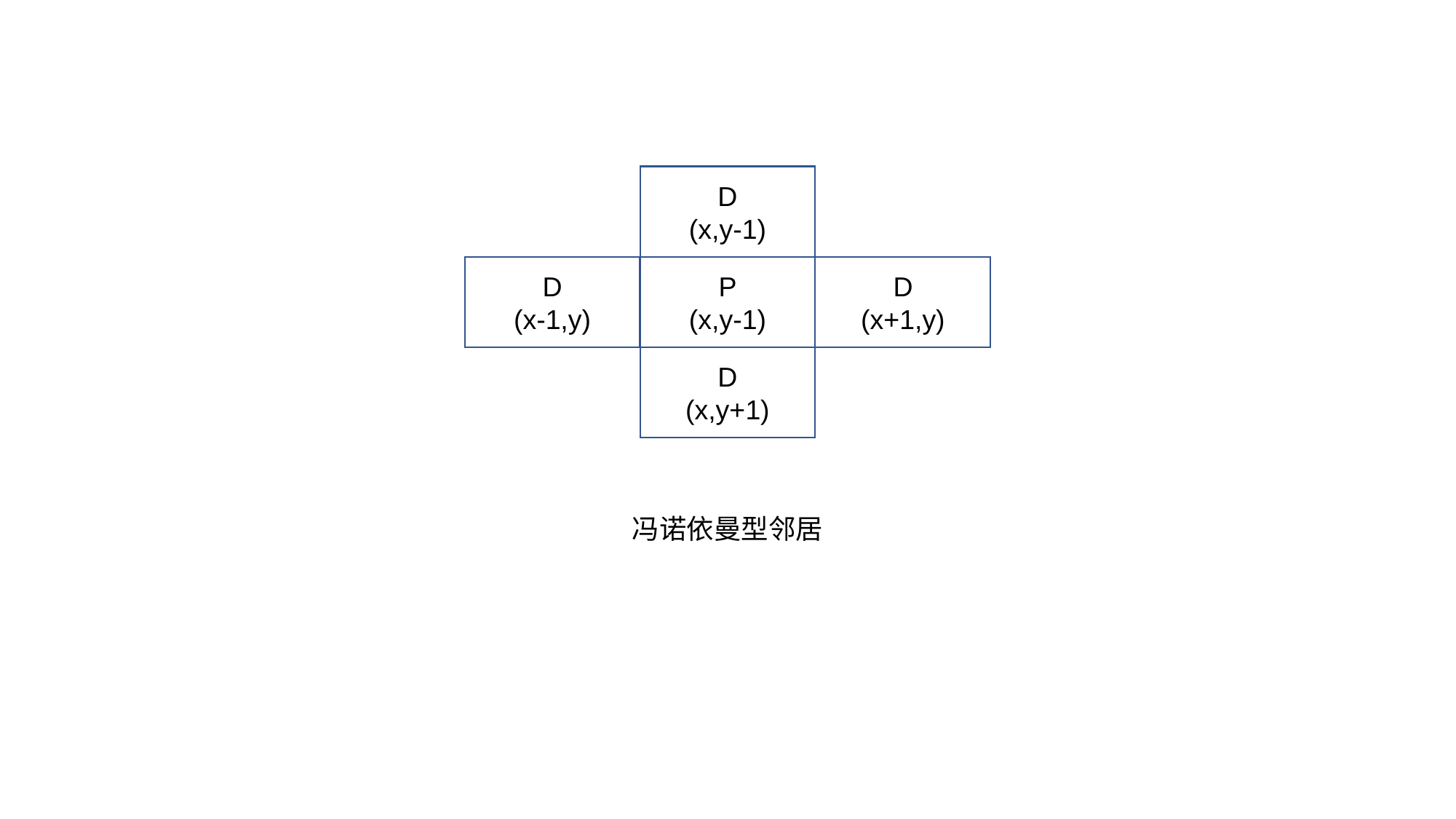

D
(x,y-1)
D
(x-1,y)
P
(x,y-1)
D
(x+1,y)
D
(x,y+1)
冯诺依曼型邻居